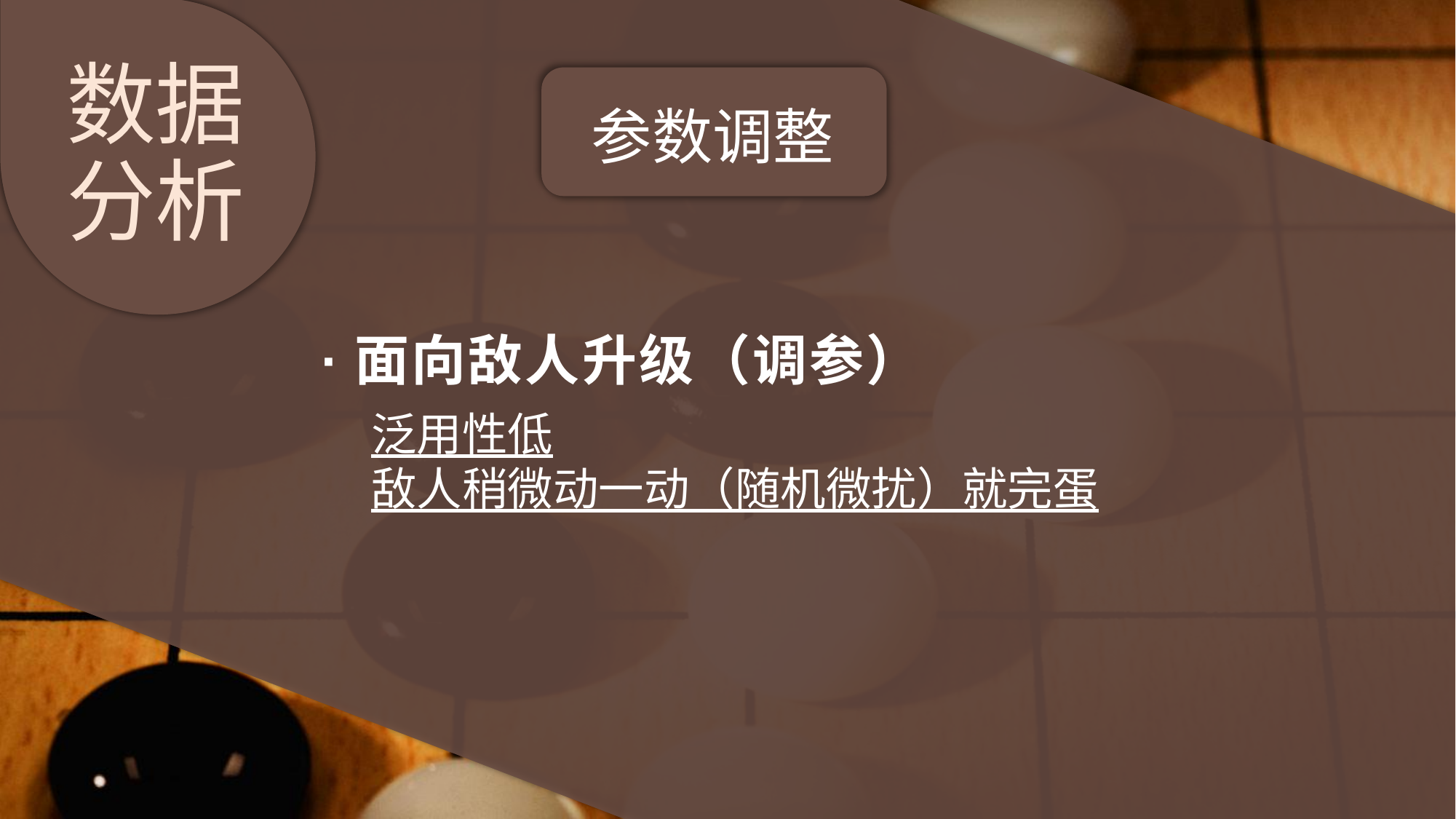

参数调整

数据分析
·面向敌人升级（调参）
泛用性低
敌人稍微动一动（随机微扰）就完蛋